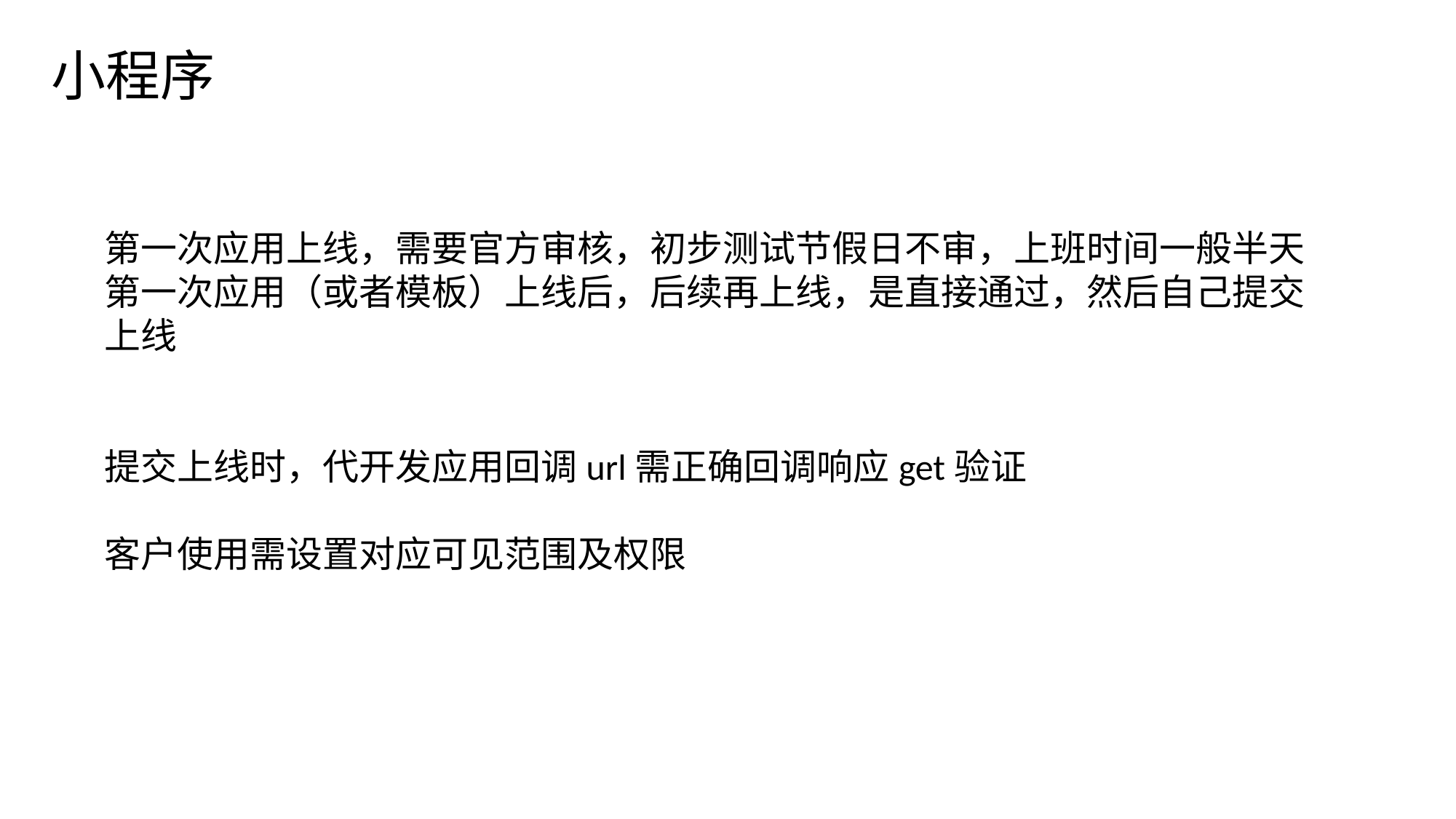

# 小程序
第一次应用上线，需要官方审核，初步测试节假日不审，上班时间一般半天
第一次应用（或者模板）上线后，后续再上线，是直接通过，然后自己提交上线

提交上线时，代开发应用回调url需正确回调响应get验证

客户使用需设置对应可见范围及权限